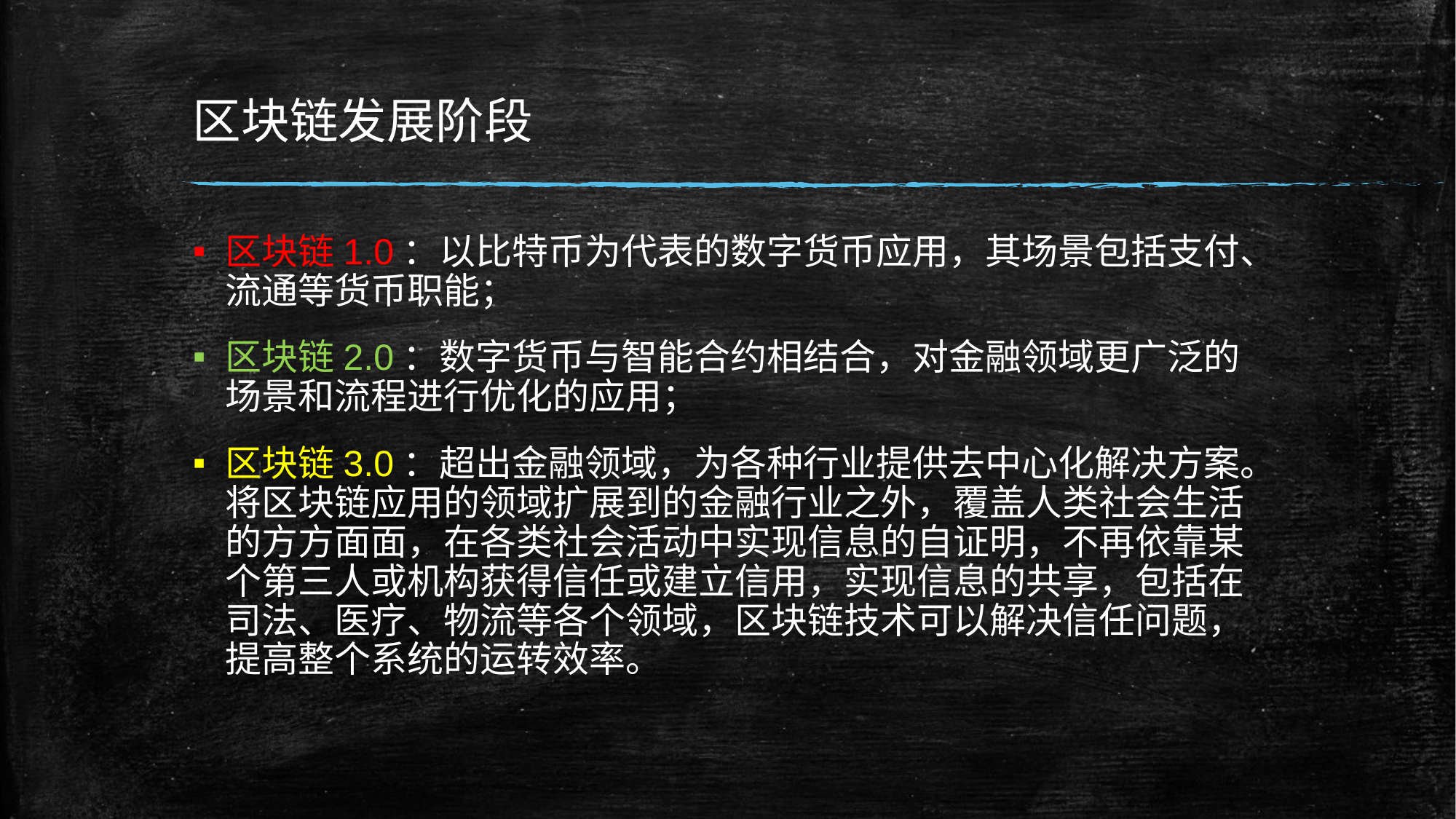

# 区块链发展阶段
区块链1.0：以比特币为代表的数字货币应用，其场景包括支付、流通等货币职能；
区块链2.0：数字货币与智能合约相结合，对金融领域更广泛的场景和流程进行优化的应用；
区块链3.0：超出金融领域，为各种行业提供去中心化解决方案。将区块链应用的领域扩展到的金融行业之外，覆盖人类社会生活的方方面面，在各类社会活动中实现信息的自证明，不再依靠某个第三人或机构获得信任或建立信用，实现信息的共享，包括在司法、医疗、物流等各个领域，区块链技术可以解决信任问题，提高整个系统的运转效率。